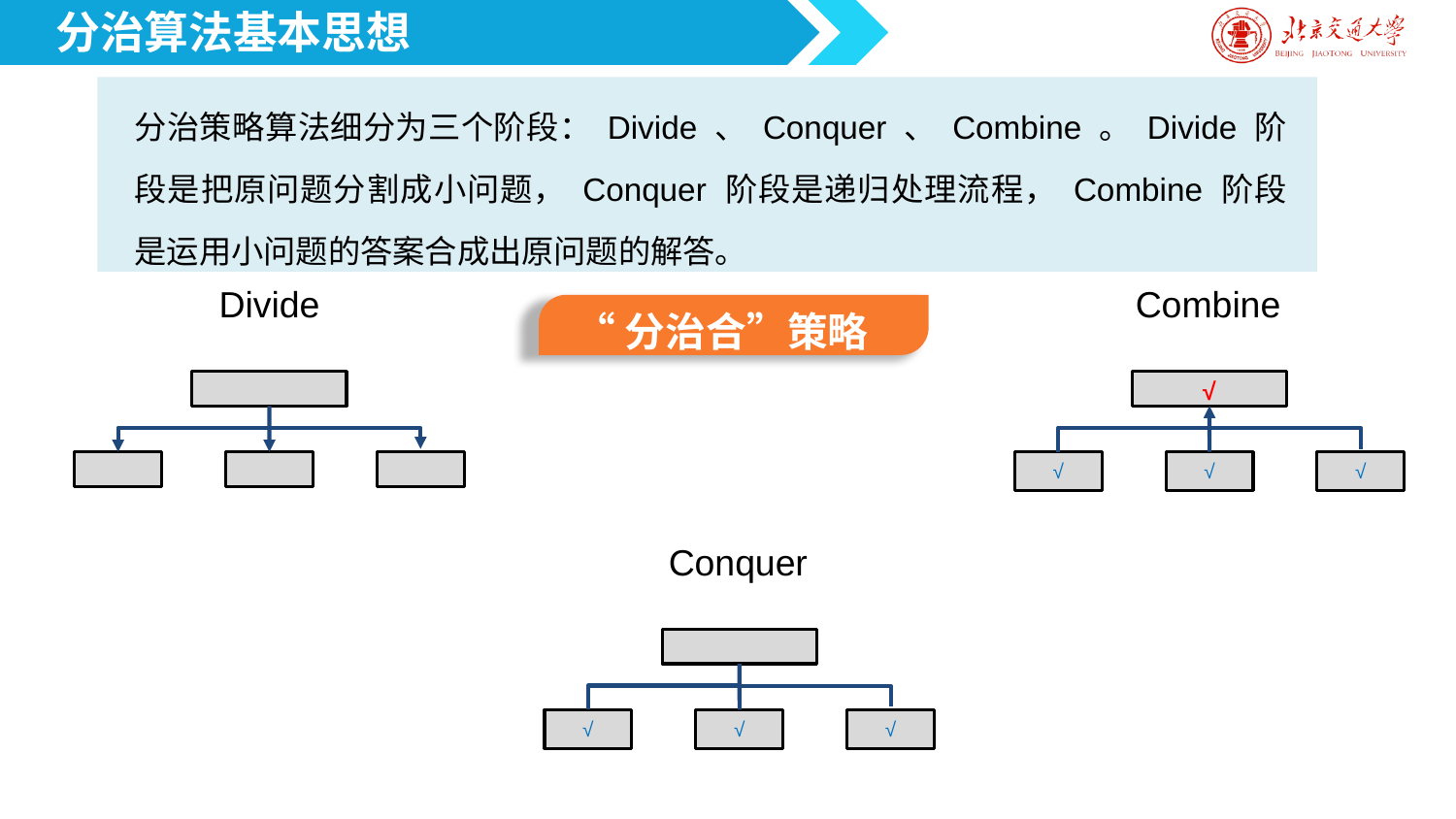

分治算法基本思想

分治策略算法细分为三个阶段： Divide 、 Conquer 、 Combine 。 Divide 阶段是把原问题分割成小问题， Conquer 阶段是递归处理流程， Combine 阶段是运用小问题的答案合成出原问题的解答。
Combine

√
√
√
Divide

“分治合”策略

√
Conquer

√
√
√